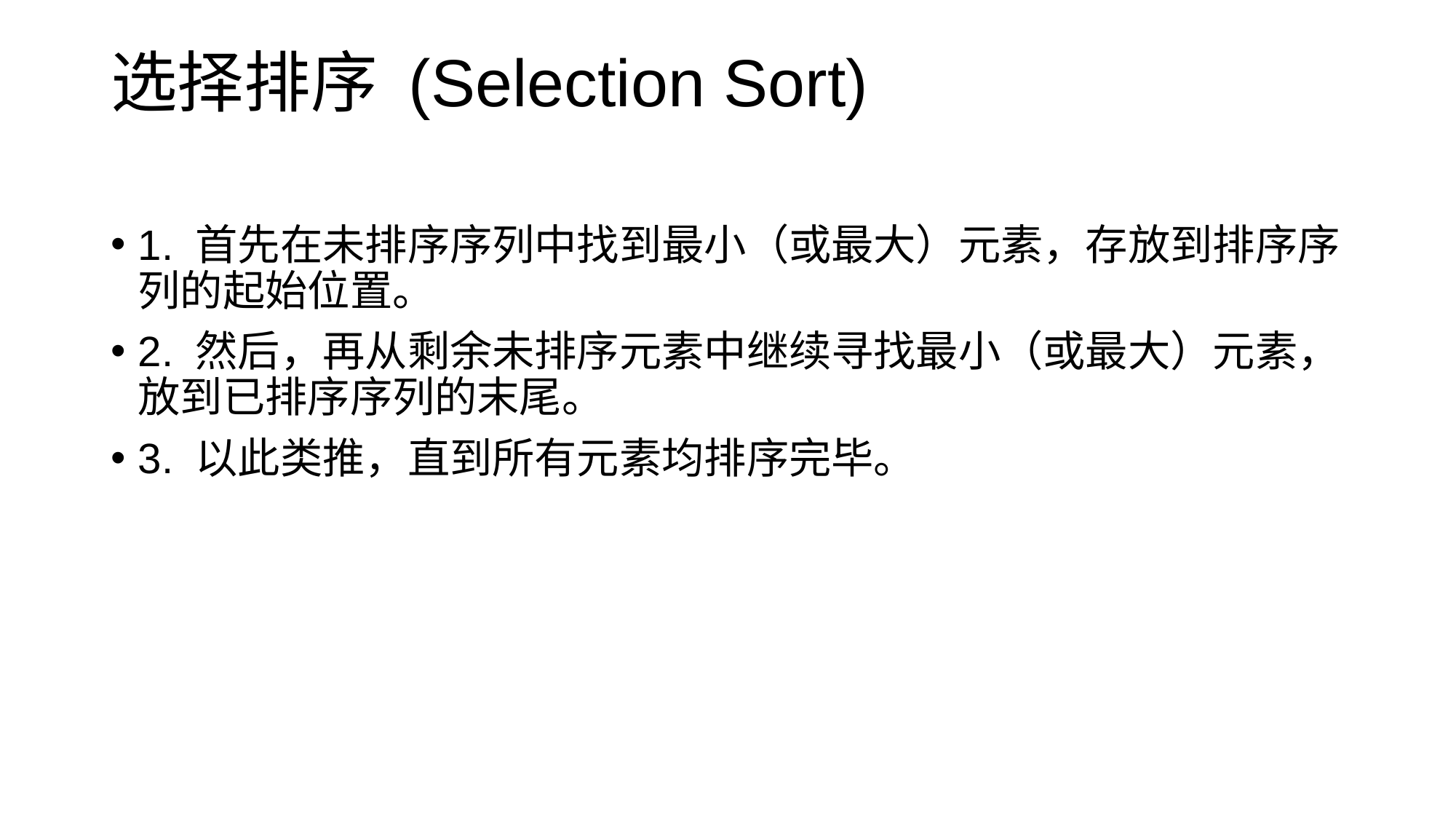

# 选择排序 (Selection Sort)
1. 首先在未排序序列中找到最小（或最大）元素，存放到排序序列的起始位置。
2. 然后，再从剩余未排序元素中继续寻找最小（或最大）元素，放到已排序序列的末尾。
3. 以此类推，直到所有元素均排序完毕。